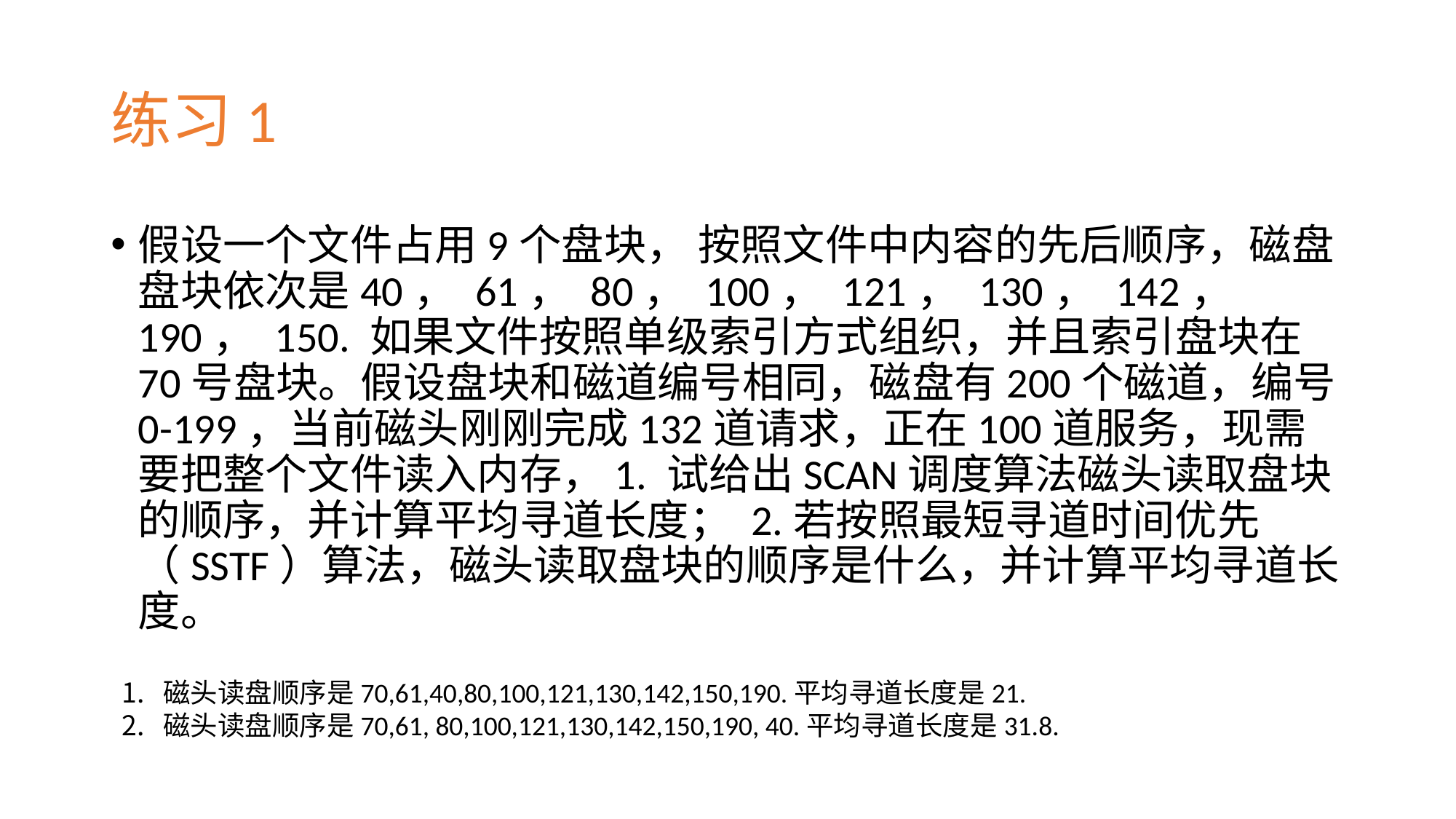

# 练习1
假设一个文件占用9个盘块， 按照文件中内容的先后顺序，磁盘盘块依次是40， 61， 80， 100， 121， 130， 142， 190， 150. 如果文件按照单级索引方式组织，并且索引盘块在70号盘块。假设盘块和磁道编号相同，磁盘有200个磁道，编号0-199，当前磁头刚刚完成132道请求，正在100道服务，现需要把整个文件读入内存，1. 试给出SCAN调度算法磁头读取盘块的顺序，并计算平均寻道长度； 2.若按照最短寻道时间优先（SSTF）算法，磁头读取盘块的顺序是什么，并计算平均寻道长度。
磁头读盘顺序是70,61,40,80,100,121,130,142,150,190.平均寻道长度是21.
磁头读盘顺序是70,61, 80,100,121,130,142,150,190, 40.平均寻道长度是31.8.